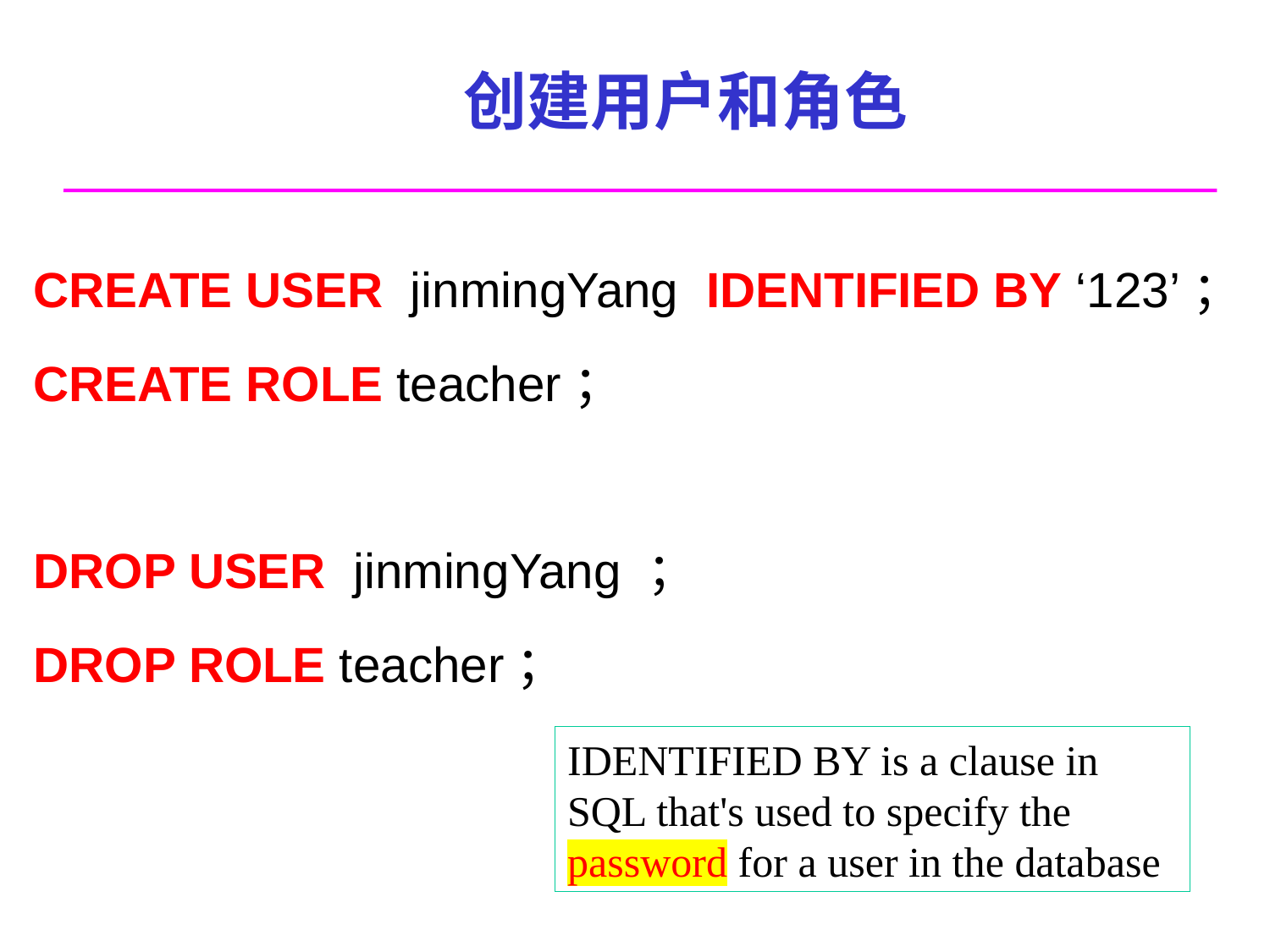

# 创建用户和角色
CREATE USER  jinmingYang  IDENTIFIED BY ‘123’；
CREATE ROLE teacher；

DROP USER  jinmingYang ；
DROP ROLE teacher；

IDENTIFIED BY is a clause in SQL that's used to specify the password for a user in the database